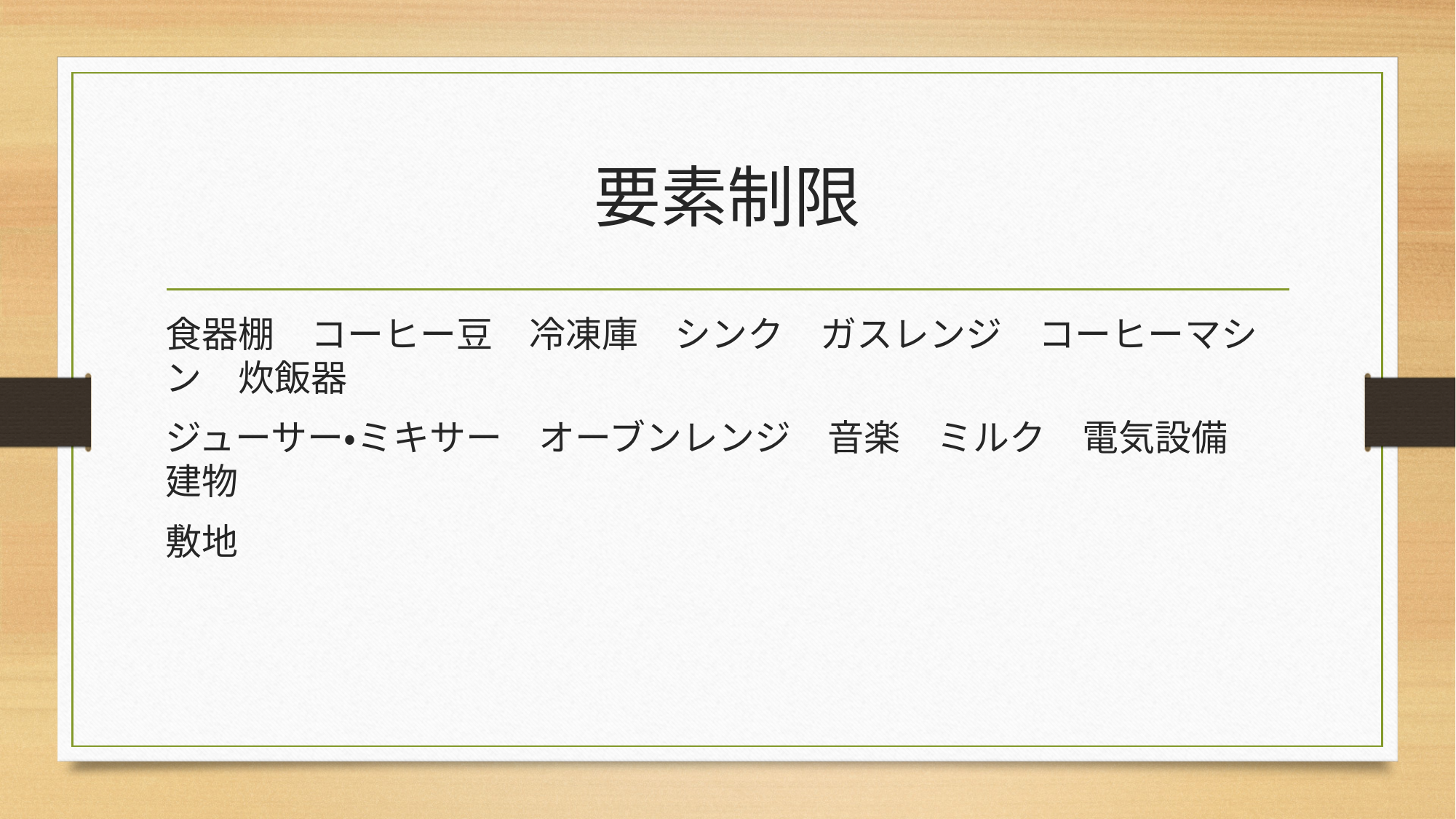

# 要素制限
食器棚　コーヒー豆　冷凍庫　シンク　ガスレンジ　コーヒーマシン　炊飯器
ジューサー・ミキサー　オーブンレンジ　音楽　ミルク　電気設備　建物
敷地